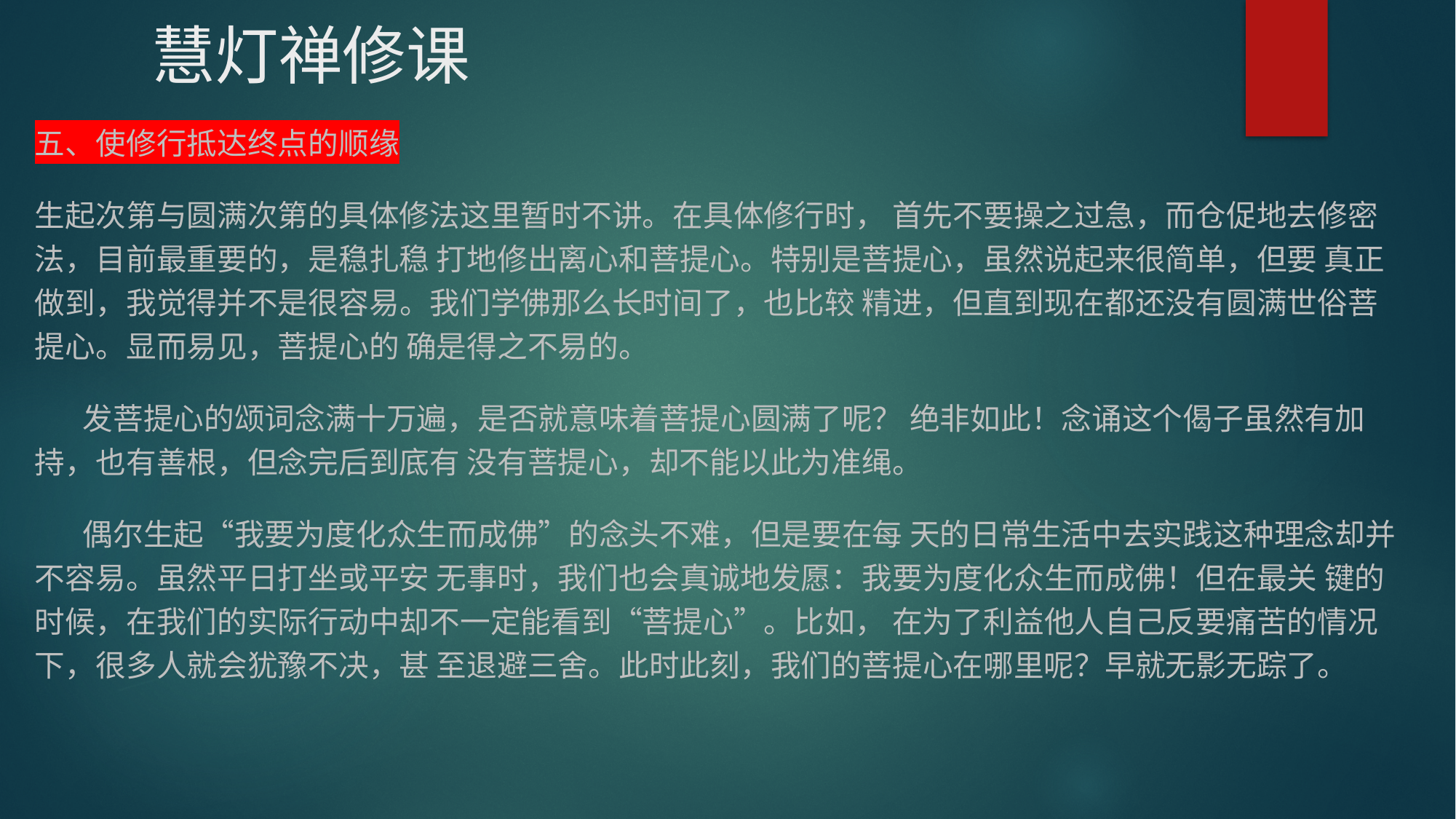

慧灯禅修课
五、使修行抵达终点的顺缘
生起次第与圆满次第的具体修法这里暂时不讲。在具体修行时， 首先不要操之过急，而仓促地去修密法，目前最重要的，是稳扎稳 打地修出离心和菩提心。特别是菩提心，虽然说起来很简单，但要 真正做到，我觉得并不是很容易。我们学佛那么长时间了，也比较 精进，但直到现在都还没有圆满世俗菩提心。显而易见，菩提心的 确是得之不易的。
      发菩提心的颂词念满十万遍，是否就意味着菩提心圆满了呢？ 绝非如此！念诵这个偈子虽然有加持，也有善根，但念完后到底有 没有菩提心，却不能以此为准绳。
      偶尔生起“我要为度化众生而成佛”的念头不难，但是要在每 天的日常生活中去实践这种理念却并不容易。虽然平日打坐或平安 无事时，我们也会真诚地发愿：我要为度化众生而成佛！但在最关 键的时候，在我们的实际行动中却不一定能看到“菩提心”。比如， 在为了利益他人自己反要痛苦的情况下，很多人就会犹豫不决，甚 至退避三舍。此时此刻，我们的菩提心在哪里呢？早就无影无踪了。